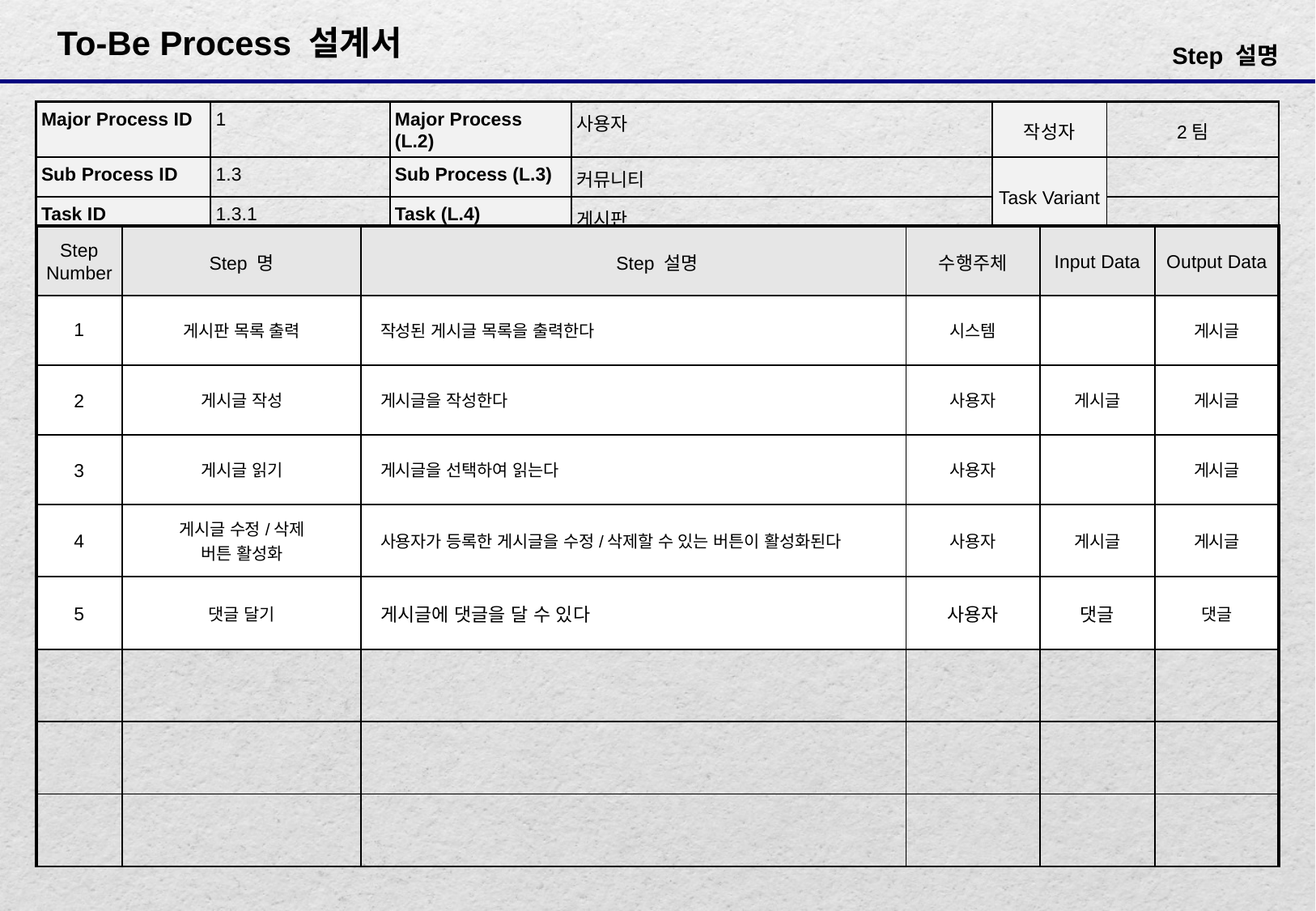

| Major Process ID | 1 | Major Process (L.2) | 사용자 | 작성자 | 2팀 |
| --- | --- | --- | --- | --- | --- |
| Sub Process ID | 1.3 | Sub Process (L.3) | 커뮤니티 | Task Variant |  |
| Task ID | 1.3.1 | Task (L.4) | 게시판 |  |  |
| Step Number | Step 명 | Step 설명 | 수행주체 | Input Data | Output Data |
| --- | --- | --- | --- | --- | --- |
| 1 | 게시판 목록 출력 | 작성된 게시글 목록을 출력한다 | 시스템 |  | 게시글 |
| 2 | 게시글 작성 | 게시글을 작성한다 | 사용자 | 게시글 | 게시글 |
| 3 | 게시글 읽기 | 게시글을 선택하여 읽는다 | 사용자 |  | 게시글 |
| 4 | 게시글 수정/삭제 버튼 활성화 | 사용자가 등록한 게시글을 수정/삭제할 수 있는 버튼이 활성화된다 | 사용자 | 게시글 | 게시글 |
| 5 | 댓글 달기 | 게시글에 댓글을 달 수 있다 | 사용자 | 댓글 | 댓글 |
|  |  |  |  |  |  |
|  |  |  |  |  |  |
|  |  |  |  |  |  |